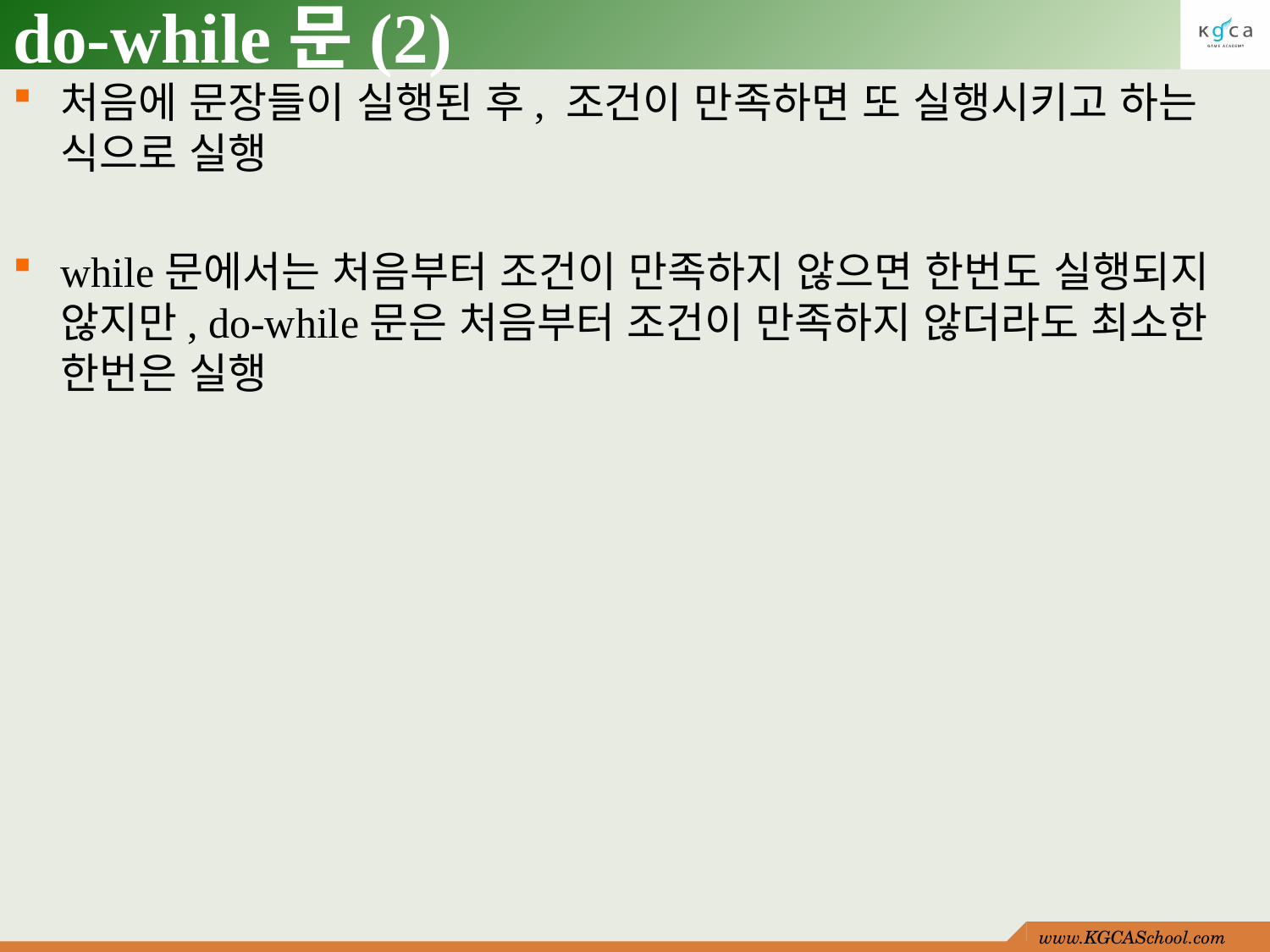

# do-while문(2)
처음에 문장들이 실행된 후, 조건이 만족하면 또 실행시키고 하는 식으로 실행

while문에서는 처음부터 조건이 만족하지 않으면 한번도 실행되지 않지만, do-while문은 처음부터 조건이 만족하지 않더라도 최소한 한번은 실행